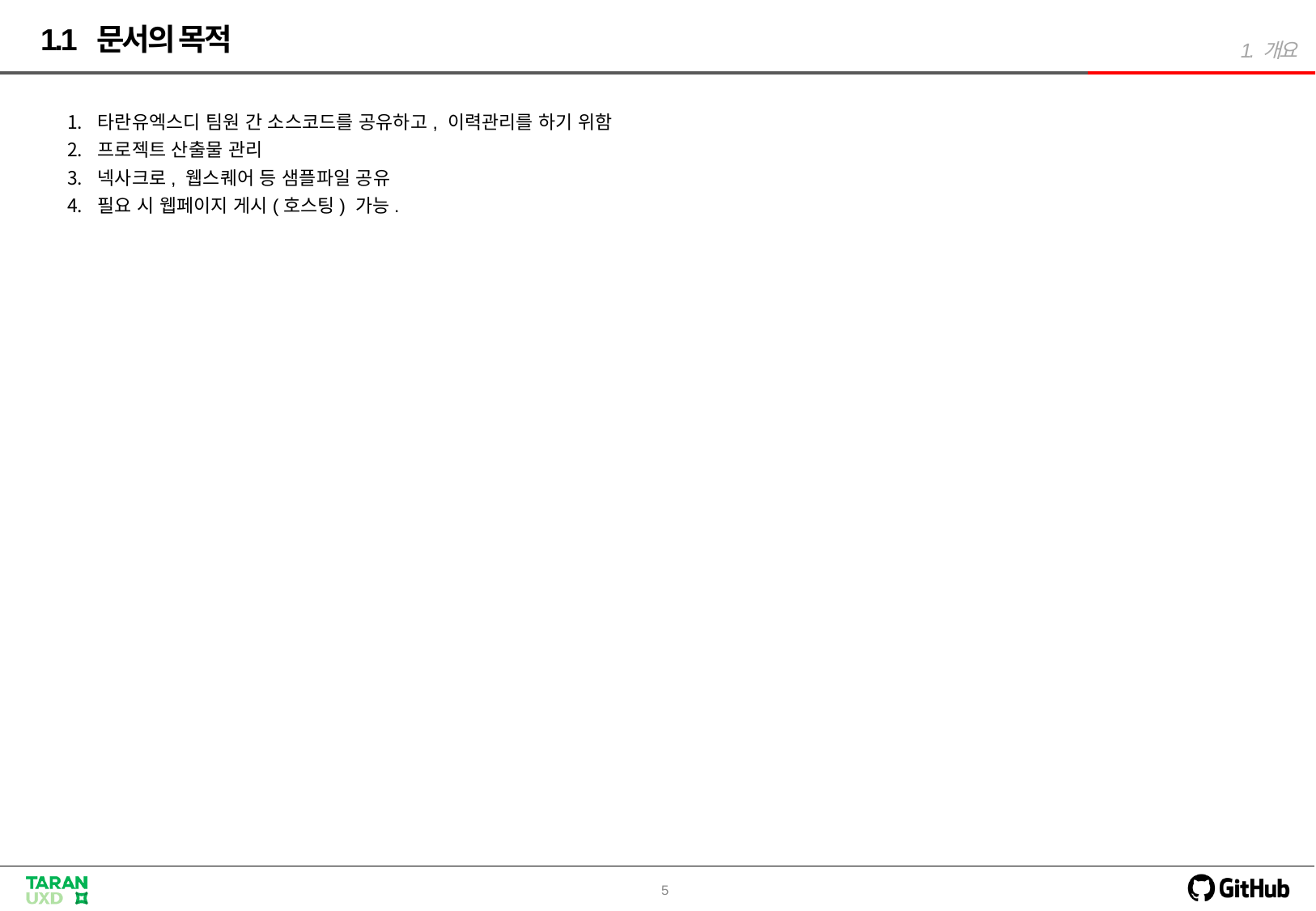

1.1  문서의 목적
타란유엑스디 팀원 간 소스코드를 공유하고, 이력관리를 하기 위함
프로젝트 산출물 관리
넥사크로, 웹스퀘어 등 샘플파일 공유
필요 시 웹페이지 게시(호스팅) 가능.
5